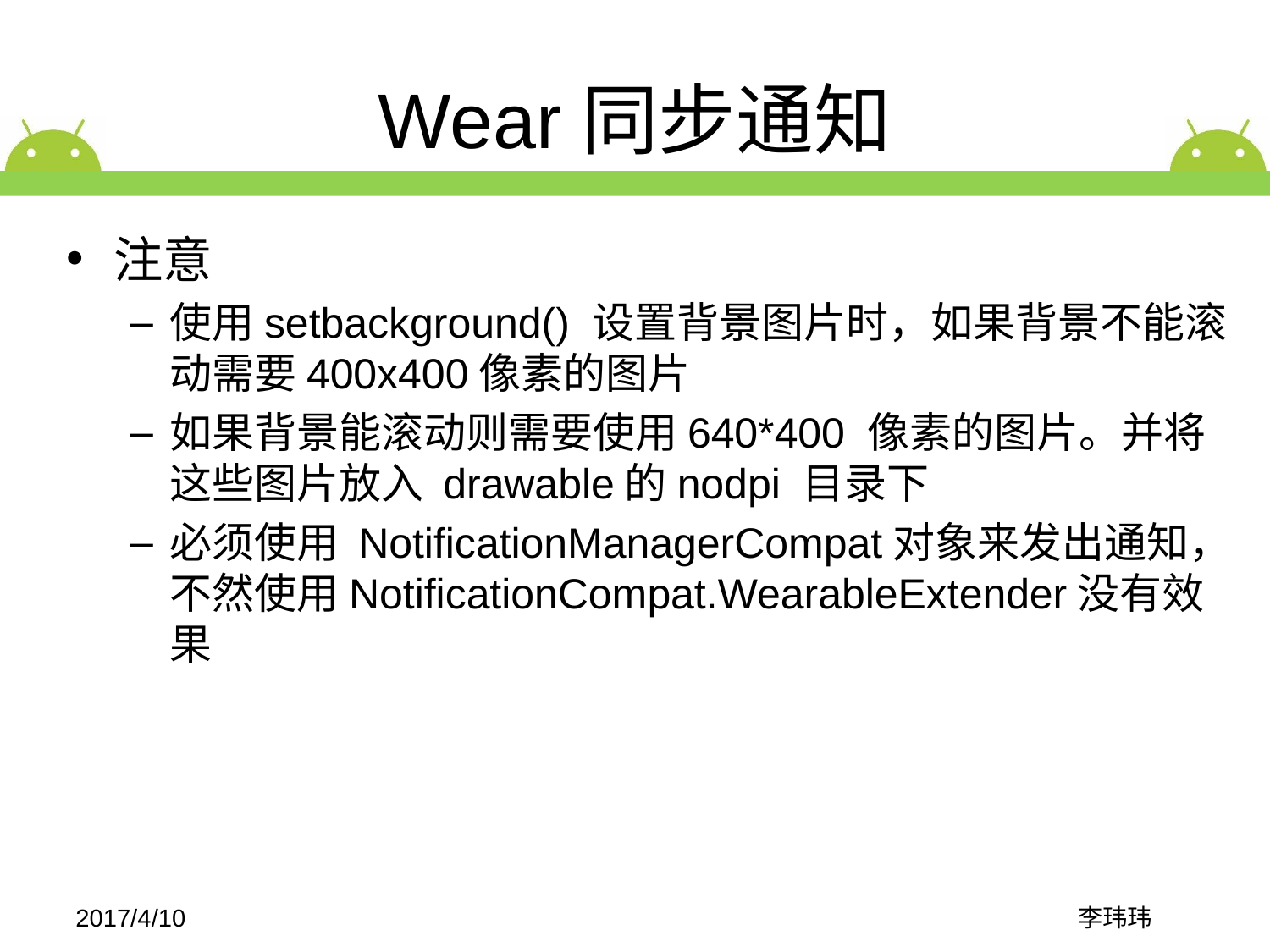

# Wear同步通知
注意
使用setbackground() 设置背景图片时，如果背景不能滚动需要400x400像素的图片
如果背景能滚动则需要使用640*400 像素的图片。并将这些图片放入 drawable的nodpi 目录下
必须使用 NotificationManagerCompat对象来发出通知，不然使用NotificationCompat.WearableExtender没有效果